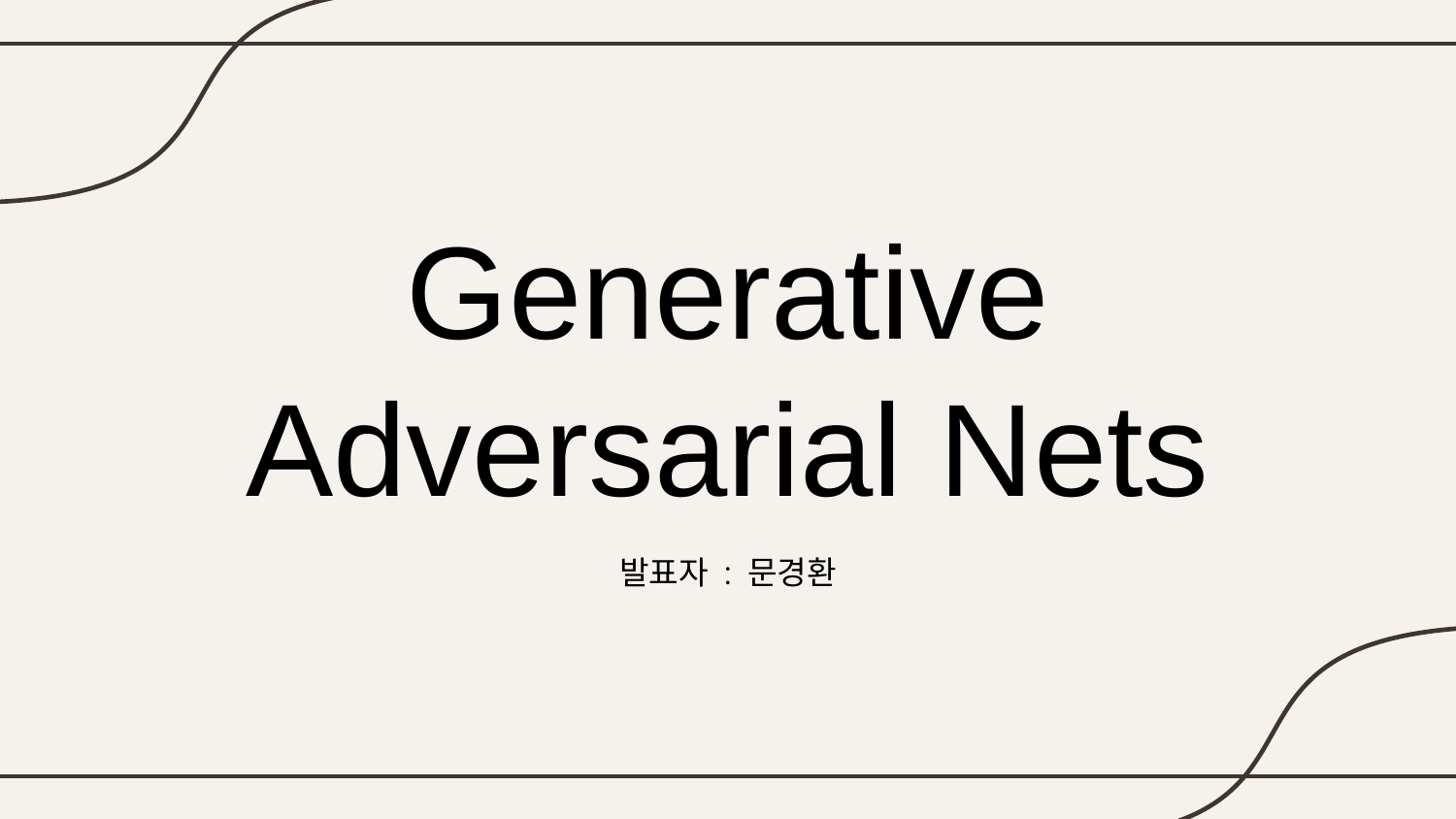

# Generative Adversarial Nets
발표자 : 문경환